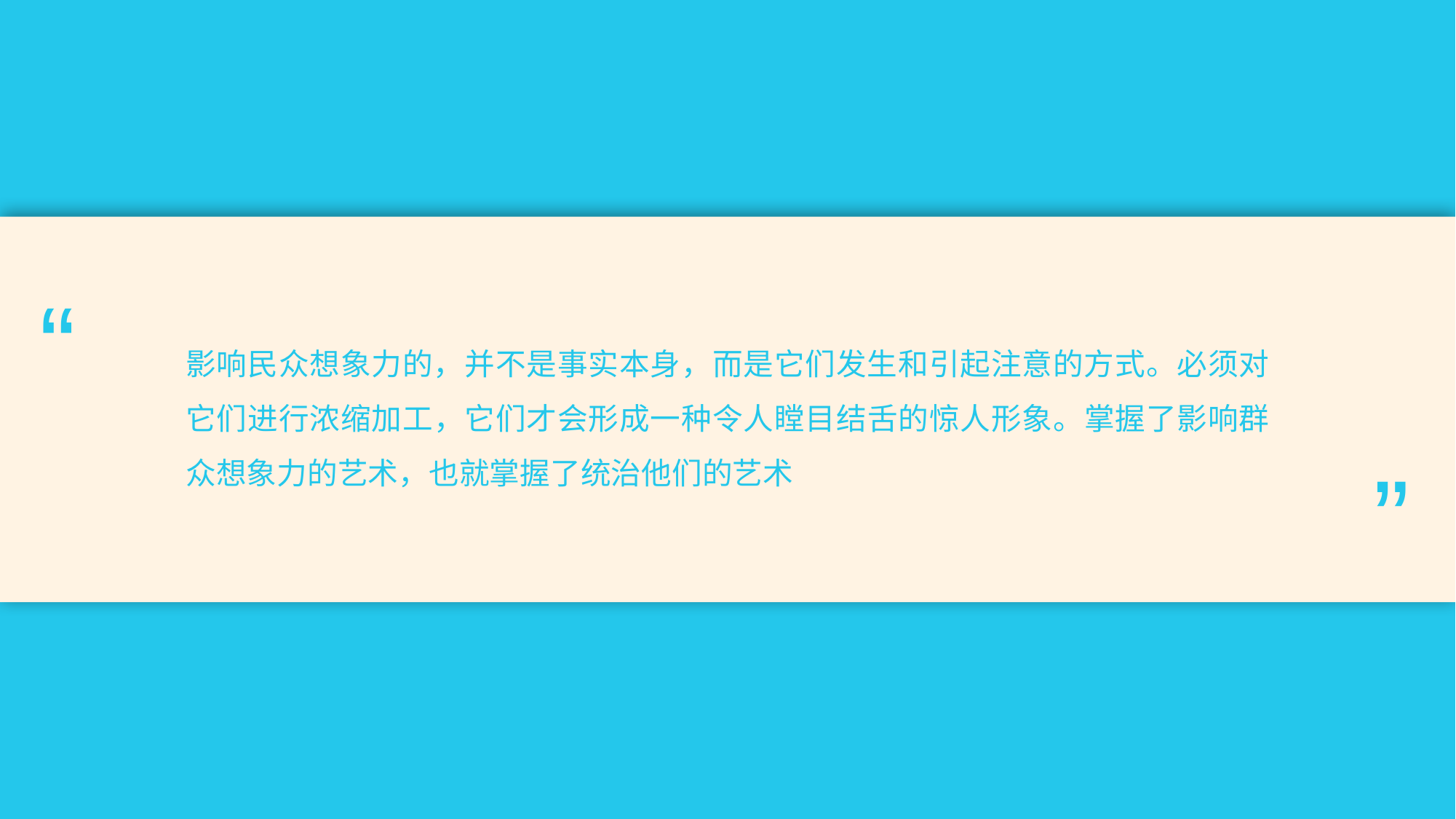

“
影响民众想象力的，并不是事实本身，而是它们发生和引起注意的方式。必须对它们进行浓缩加工，它们才会形成一种令人瞠目结舌的惊人形象。掌握了影响群众想象力的艺术，也就掌握了统治他们的艺术
“